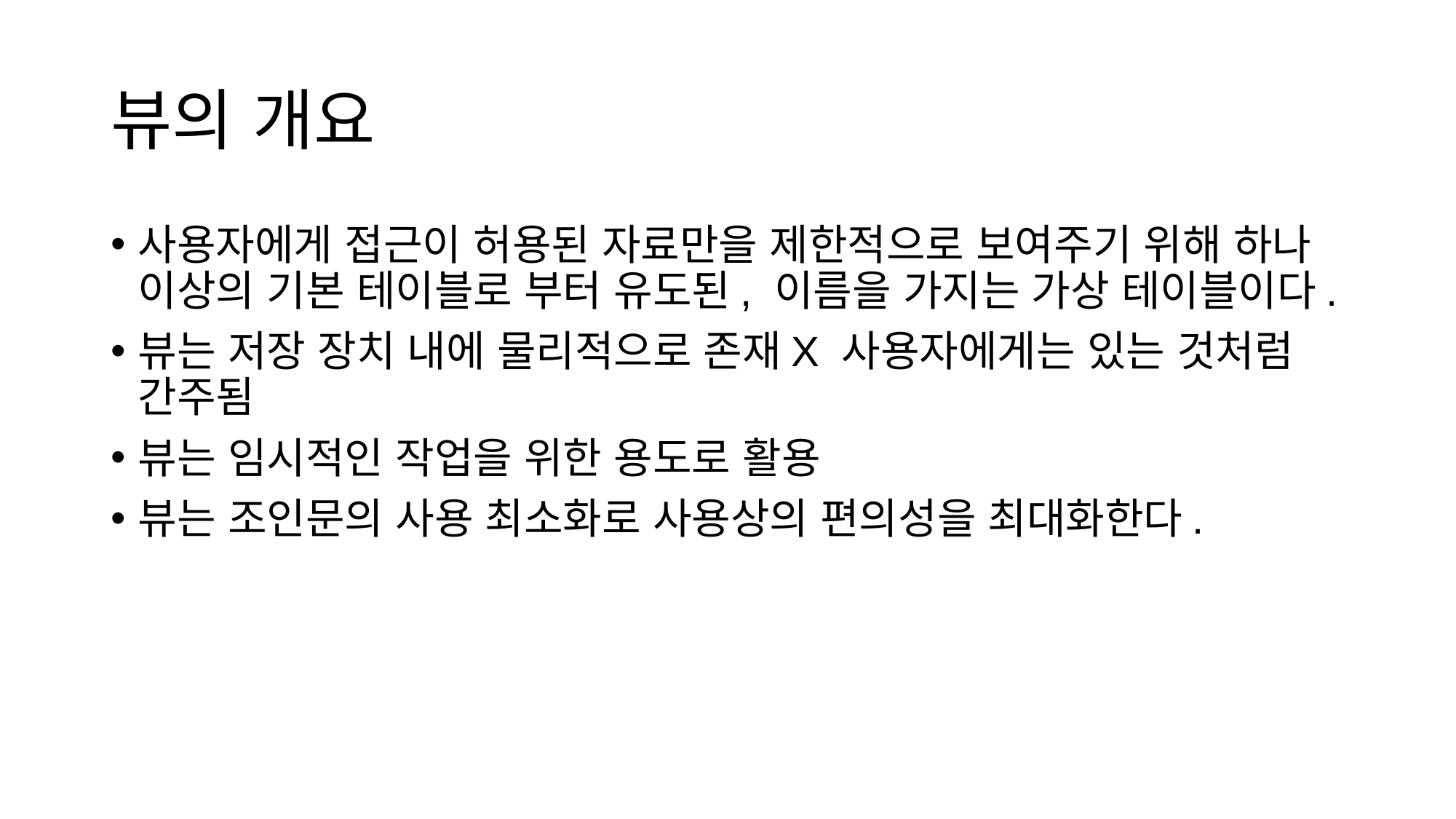

# 뷰의 개요
사용자에게 접근이 허용된 자료만을 제한적으로 보여주기 위해 하나 이상의 기본 테이블로 부터 유도된, 이름을 가지는 가상 테이블이다.
뷰는 저장 장치 내에 물리적으로 존재X 사용자에게는 있는 것처럼 간주됨
뷰는 임시적인 작업을 위한 용도로 활용
뷰는 조인문의 사용 최소화로 사용상의 편의성을 최대화한다.